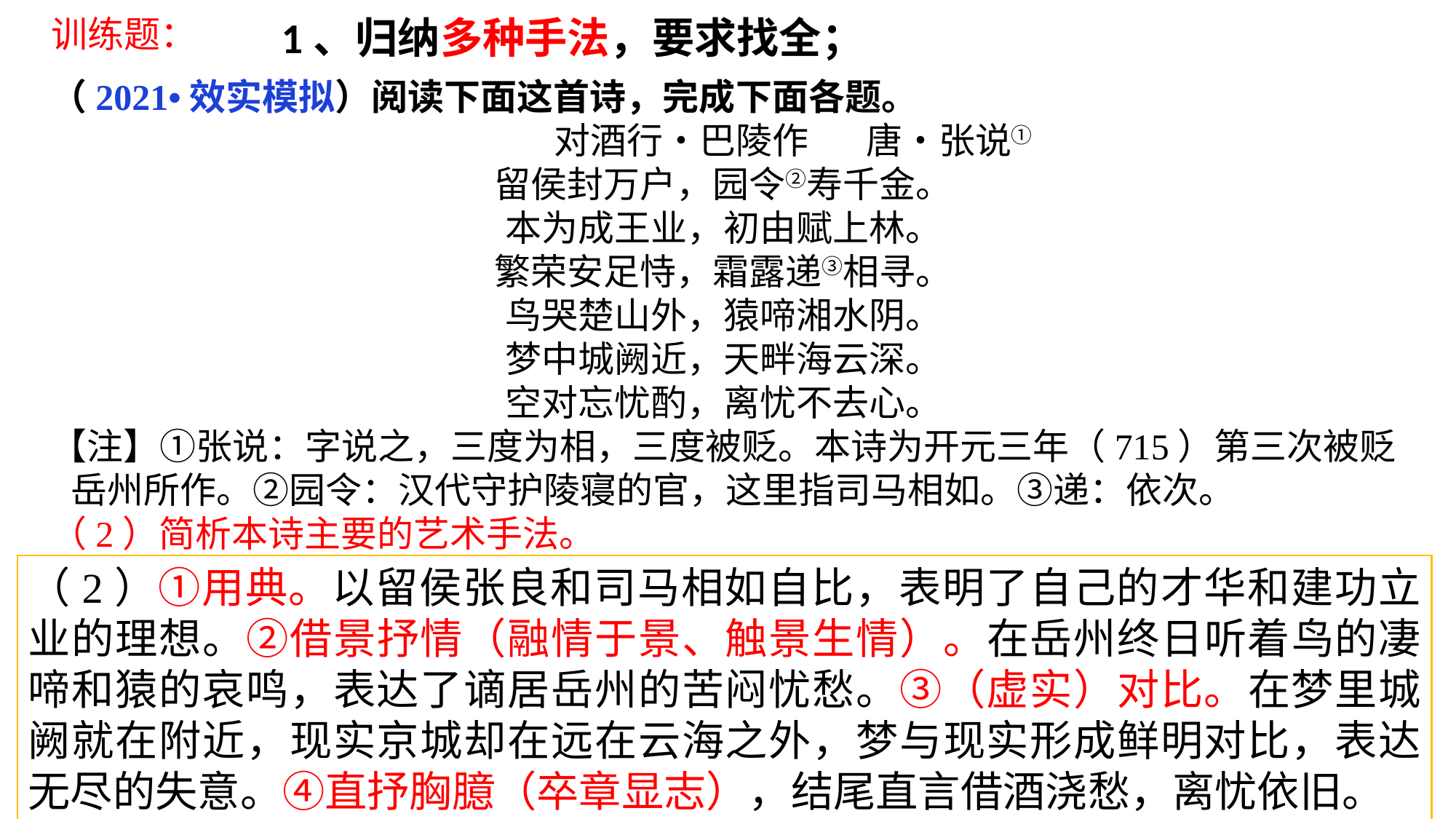

训练题：
1、归纳多种手法，要求找全；
（2021•效实模拟）阅读下面这首诗，完成下面各题。
                对酒行•巴陵作       唐•张说①
留侯封万户，园令②寿千金。
本为成王业，初由赋上林。
繁荣安足恃，霜露递③相寻。
鸟哭楚山外，猿啼湘水阴。
梦中城阙近，天畔海云深。
空对忘忧酌，离忧不去心。
【注】①张说：字说之，三度为相，三度被贬。本诗为开元三年（715）第三次被贬岳州所作。②园令：汉代守护陵寝的官，这里指司马相如。③递：依次。
（2）简析本诗主要的艺术手法。
（2）①用典。以留侯张良和司马相如自比，表明了自己的才华和建功立业的理想。②借景抒情（融情于景、触景生情）。在岳州终日听着鸟的凄啼和猿的哀鸣，表达了谪居岳州的苦闷忧愁。③（虚实）对比。在梦里城阙就在附近，现实京城却在远在云海之外，梦与现实形成鲜明对比，表达无尽的失意。④直抒胸臆（卒章显志），结尾直言借酒浇愁，离忧依旧。